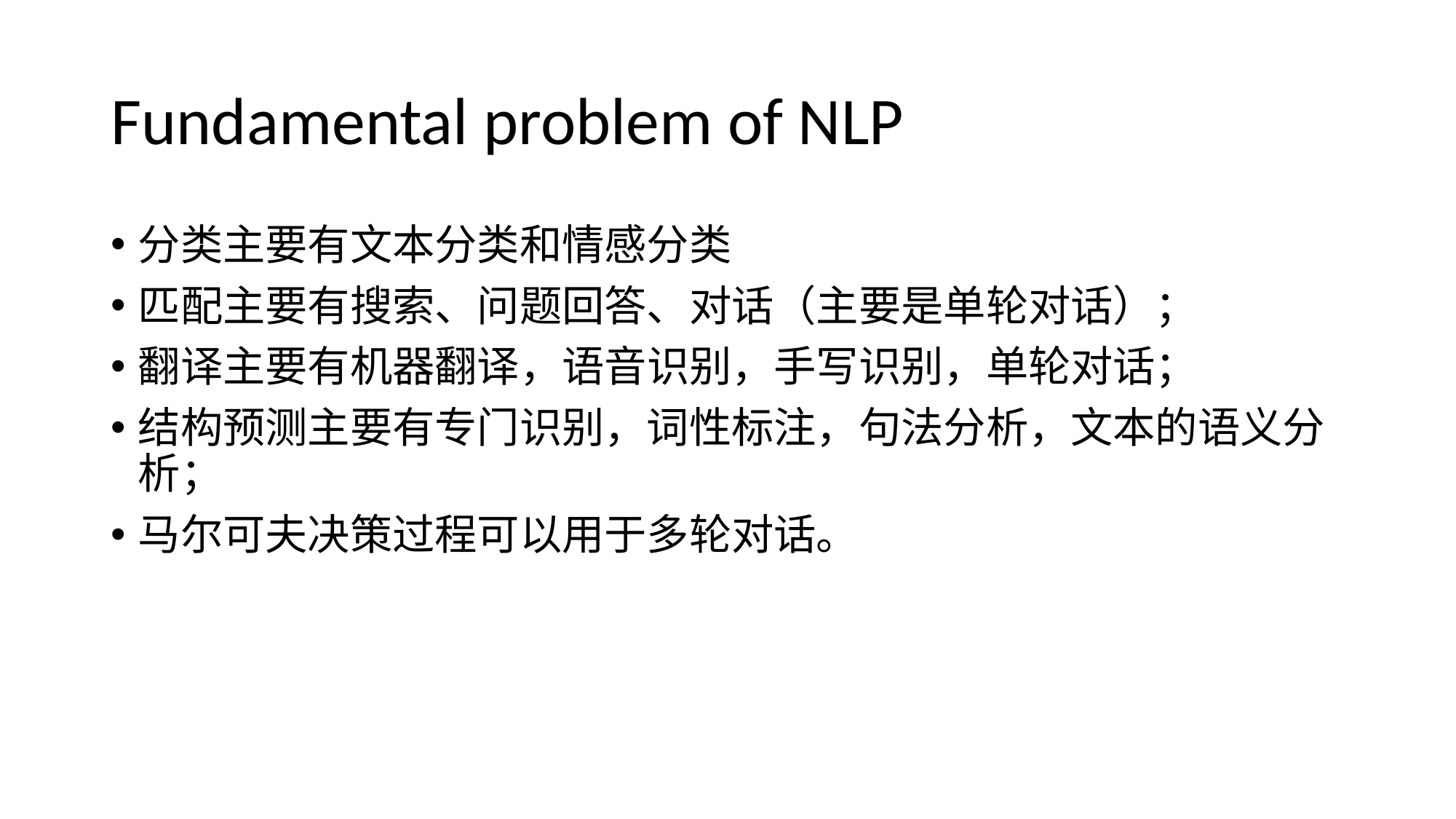

# Fundamental problem of NLP
分类主要有文本分类和情感分类
匹配主要有搜索、问题回答、对话（主要是单轮对话）；
翻译主要有机器翻译，语音识别，手写识别，单轮对话；
结构预测主要有专门识别，词性标注，句法分析，文本的语义分析；
马尔可夫决策过程可以用于多轮对话。